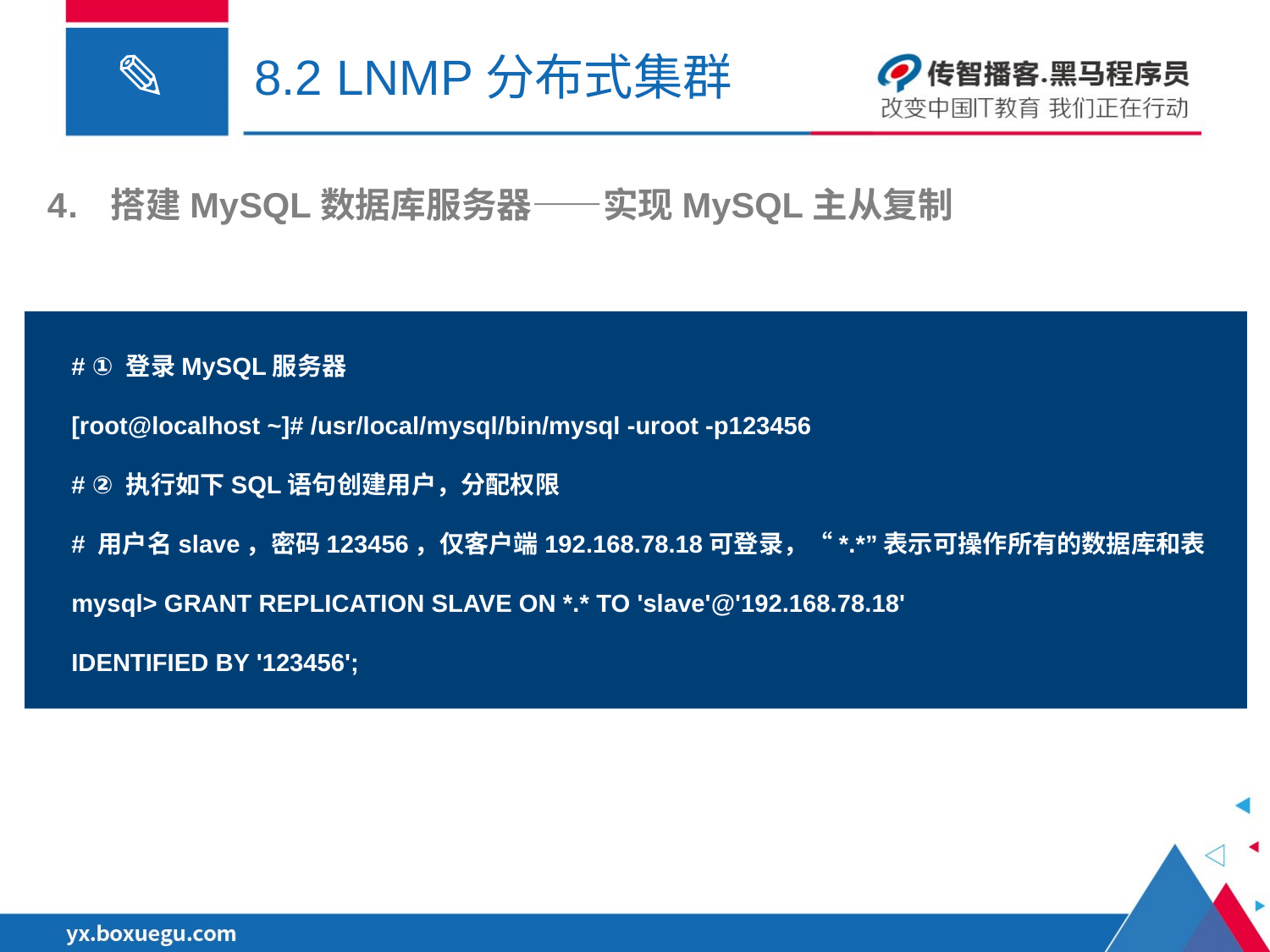

# 8.2 LNMP分布式集群
搭建MySQL数据库服务器——实现MySQL主从复制

# ① 登录MySQL服务器
[root@localhost ~]# /usr/local/mysql/bin/mysql -uroot -p123456
# ② 执行如下SQL语句创建用户，分配权限
# 用户名slave，密码123456，仅客户端192.168.78.18可登录，“*.*”表示可操作所有的数据库和表
mysql> GRANT REPLICATION SLAVE ON *.* TO 'slave'@'192.168.78.18'
IDENTIFIED BY '123456';